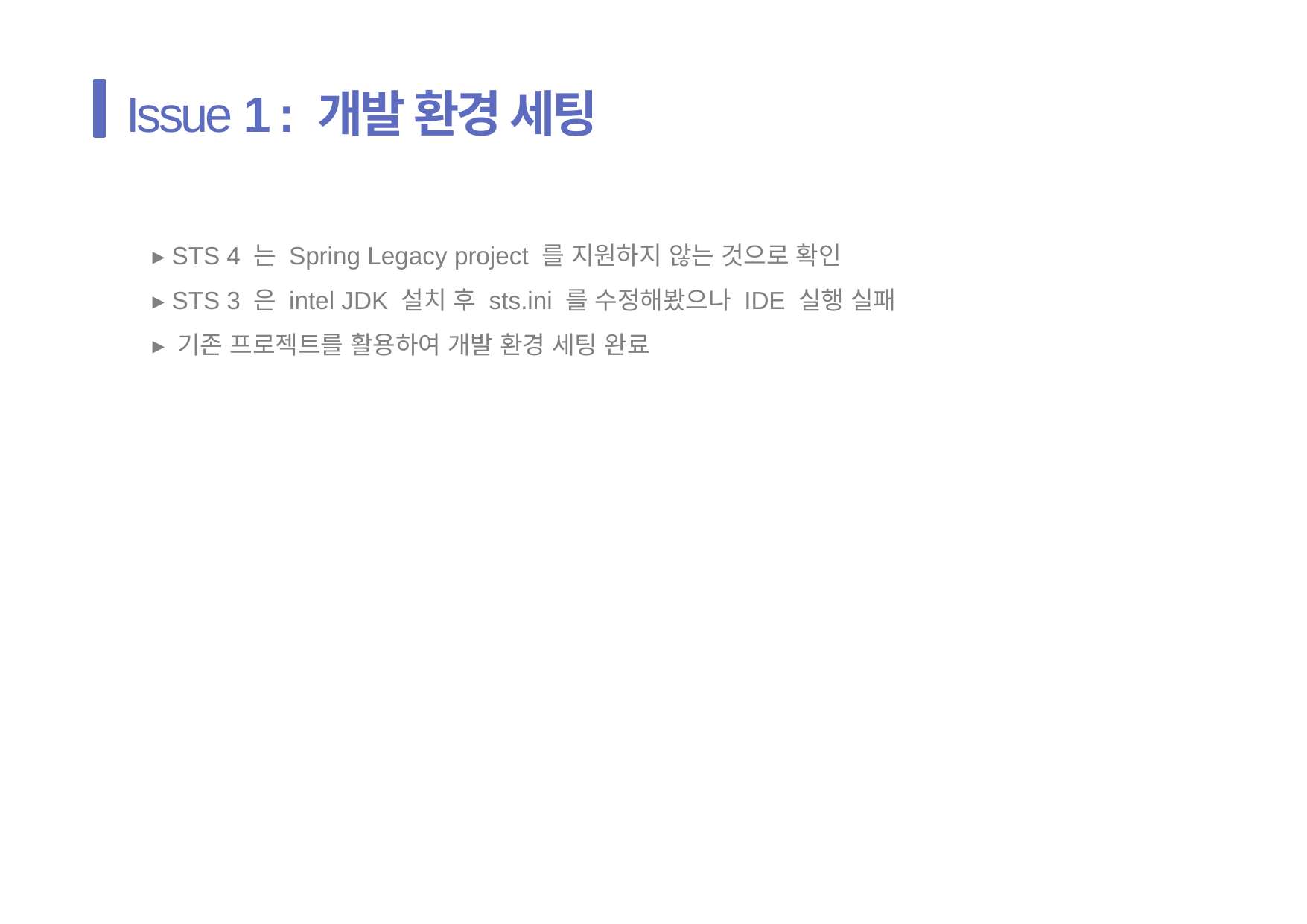

Issue 1 : 개발 환경 세팅

▸ STS 4 는 Spring Legacy project 를 지원하지 않는 것으로 확인
▸ STS 3 은 intel JDK 설치 후 sts.ini 를 수정해봤으나 IDE 실행 실패
▸ 기존 프로젝트를 활용하여 개발 환경 세팅 완료